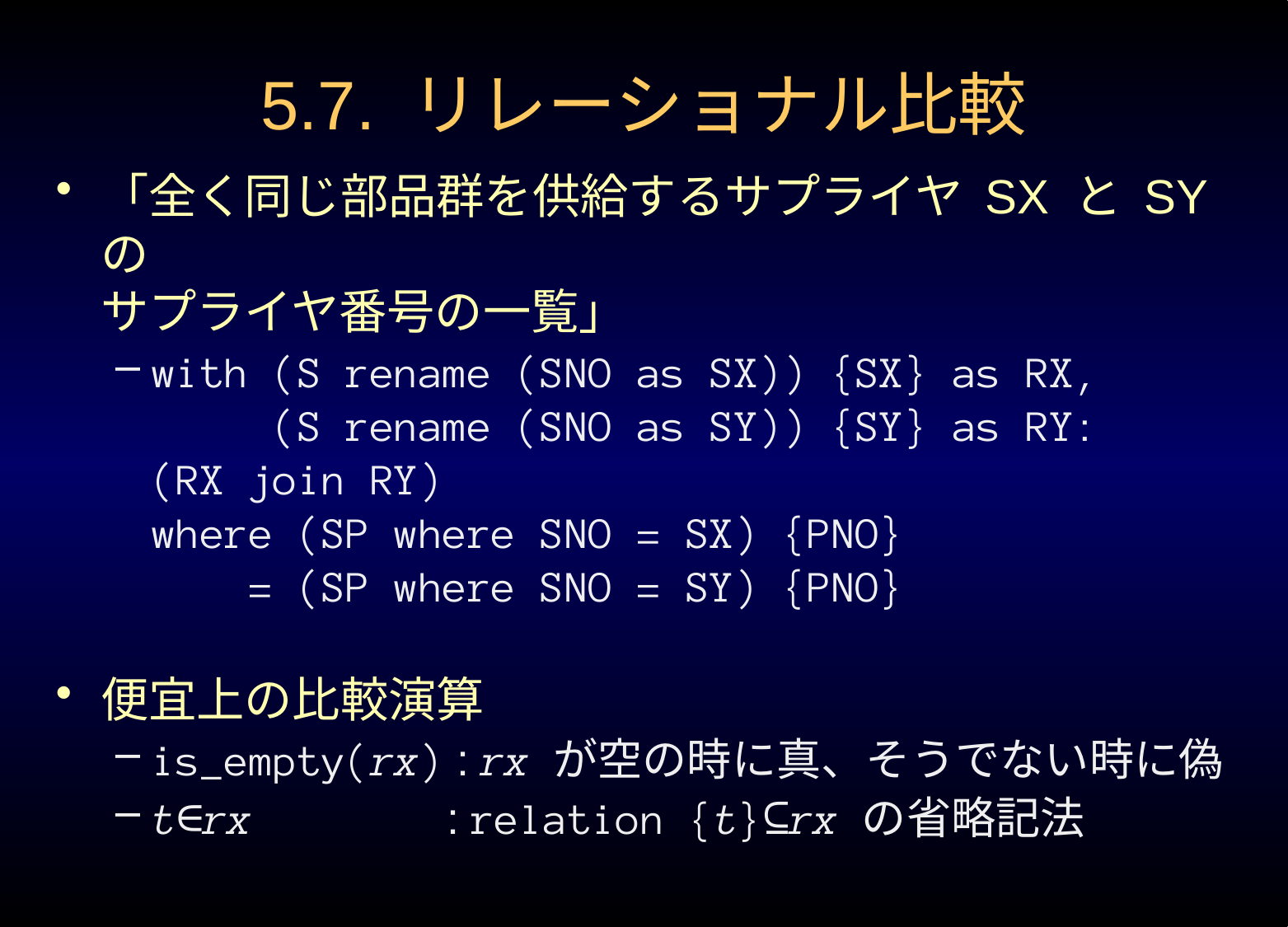

# 5.7. リレーショナル比較
「全く同じ部品群を供給するサプライヤ SX と SY の
サプライヤ番号の一覧」
with (S rename (SNO as SX)) {SX} as RX,
     (S rename (SNO as SY)) {SY} as RY:
(RX join RY)
where (SP where SNO = SX) {PNO}
    = (SP where SNO = SY) {PNO}
便宜上の比較演算
is_empty(rx) : rx が空の時に真、そうでない時に偽
t∈rx        : relation {t}⊆rx の省略記法